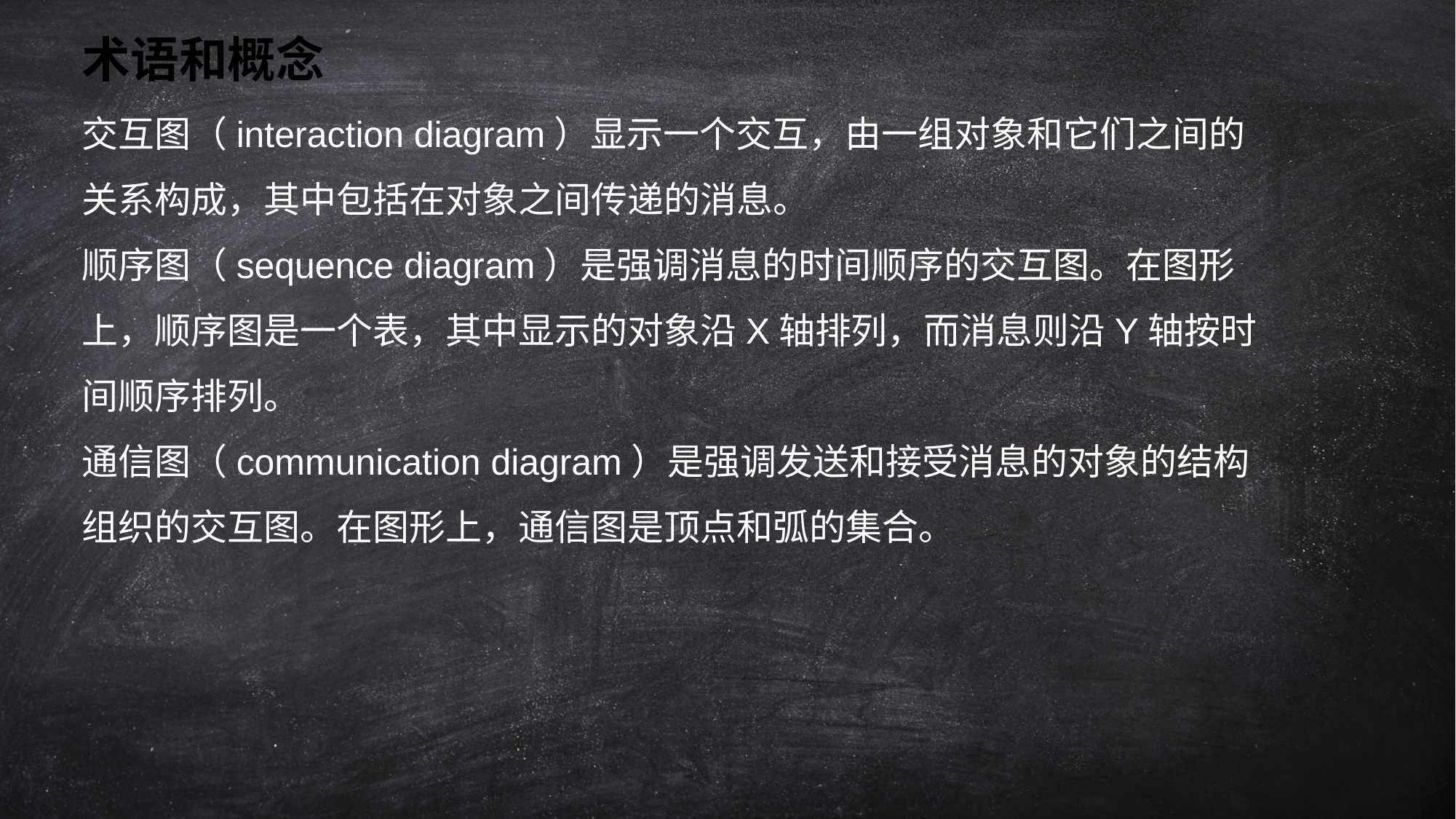

术语和概念
交互图（interaction diagram）显示一个交互，由一组对象和它们之间的关系构成，其中包括在对象之间传递的消息。
顺序图（sequence diagram）是强调消息的时间顺序的交互图。在图形上，顺序图是一个表，其中显示的对象沿X轴排列，而消息则沿Y轴按时间顺序排列。
通信图（communication diagram）是强调发送和接受消息的对象的结构组织的交互图。在图形上，通信图是顶点和弧的集合。